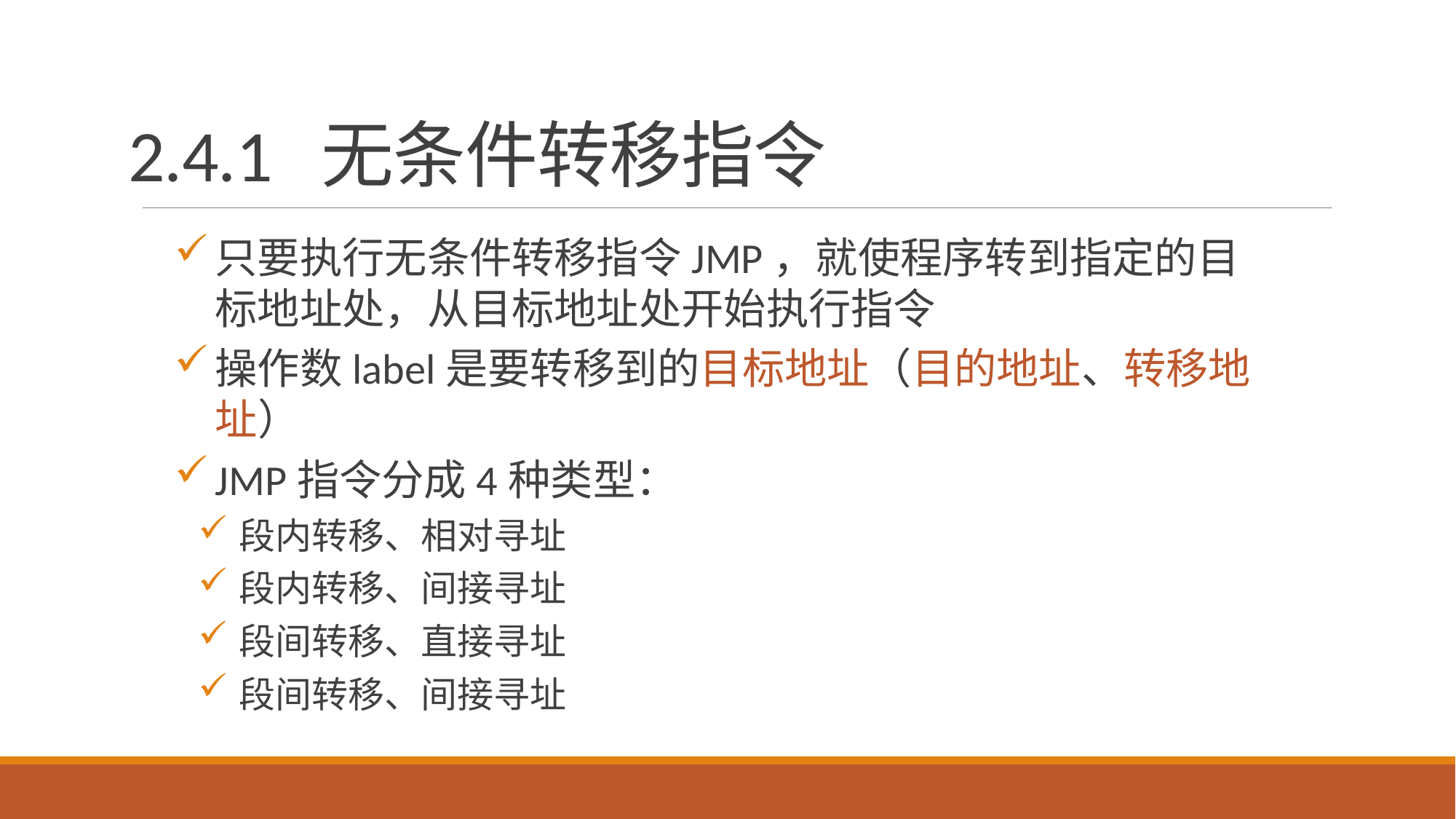

# 2.4.1  无条件转移指令
只要执行无条件转移指令JMP，就使程序转到指定的目标地址处，从目标地址处开始执行指令
操作数label是要转移到的目标地址（目的地址、转移地址）
JMP指令分成4种类型：
段内转移、相对寻址
段内转移、间接寻址
段间转移、直接寻址
段间转移、间接寻址